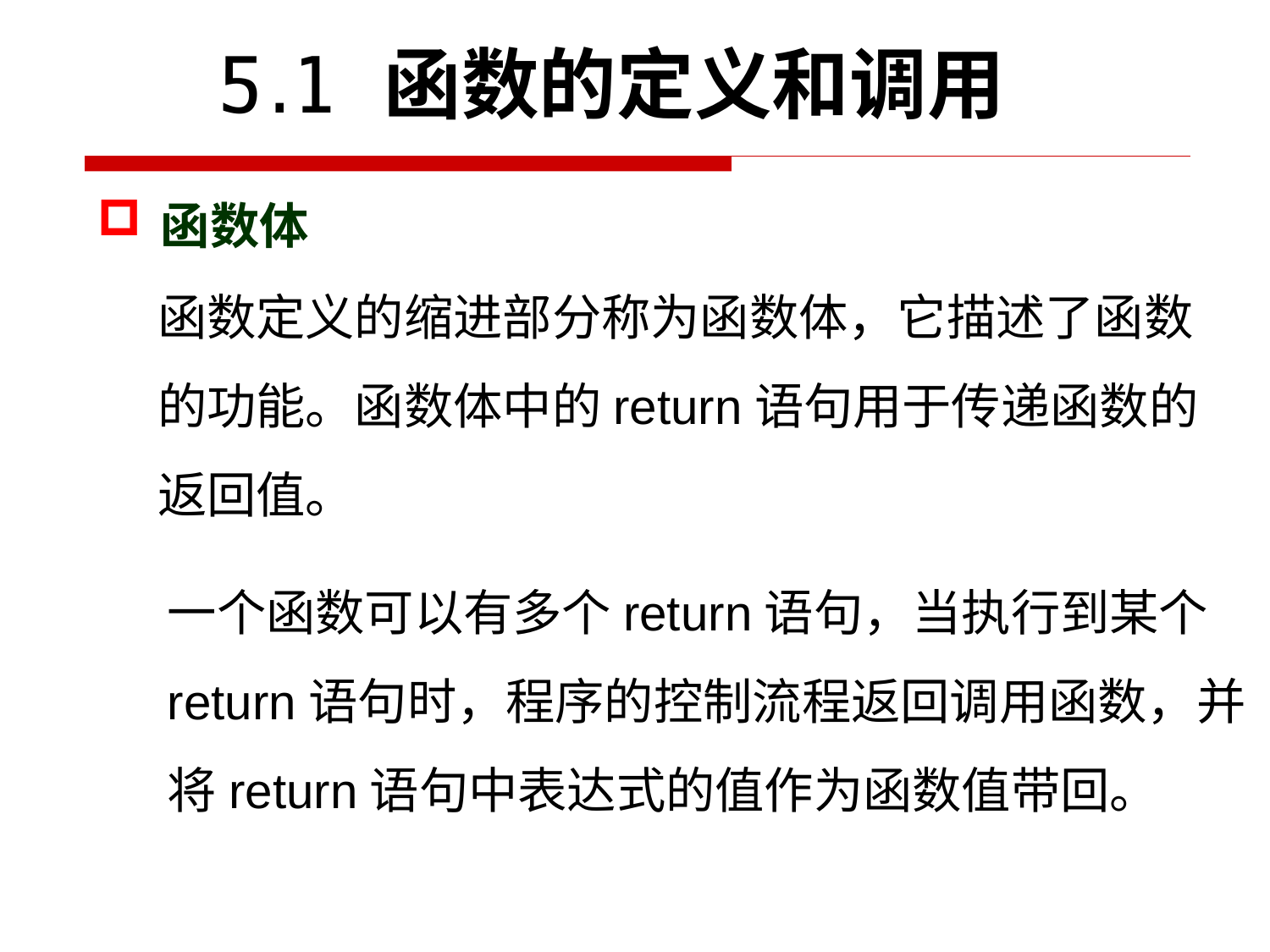

5.1 函数的定义和调用
函数体
函数定义的缩进部分称为函数体，它描述了函数的功能。函数体中的return语句用于传递函数的返回值。
一个函数可以有多个return语句，当执行到某个return语句时，程序的控制流程返回调用函数，并将return语句中表达式的值作为函数值带回。